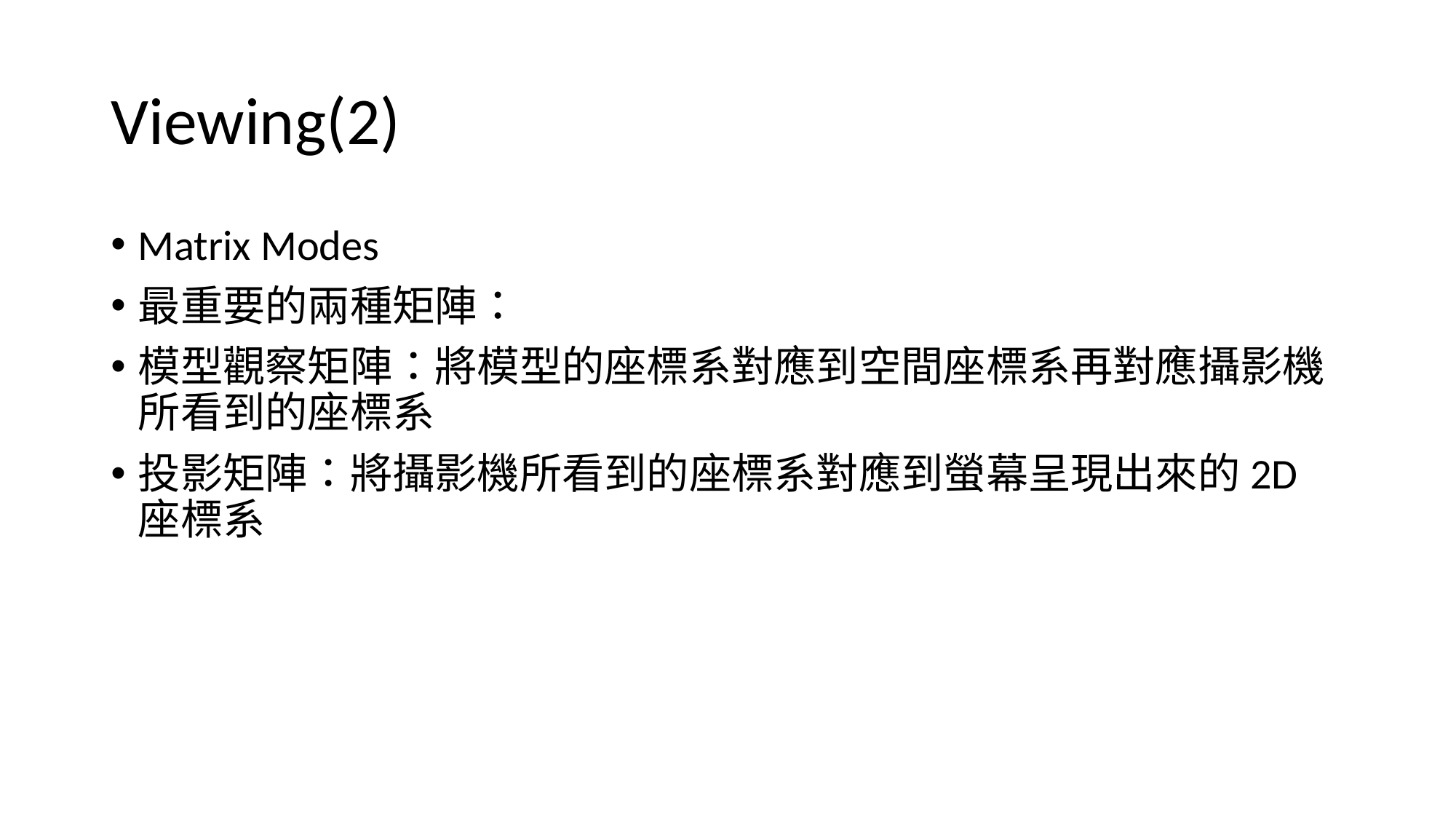

# Viewing(2)
Matrix Modes
最重要的兩種矩陣：
模型觀察矩陣：將模型的座標系對應到空間座標系再對應攝影機所看到的座標系
投影矩陣：將攝影機所看到的座標系對應到螢幕呈現出來的2D座標系